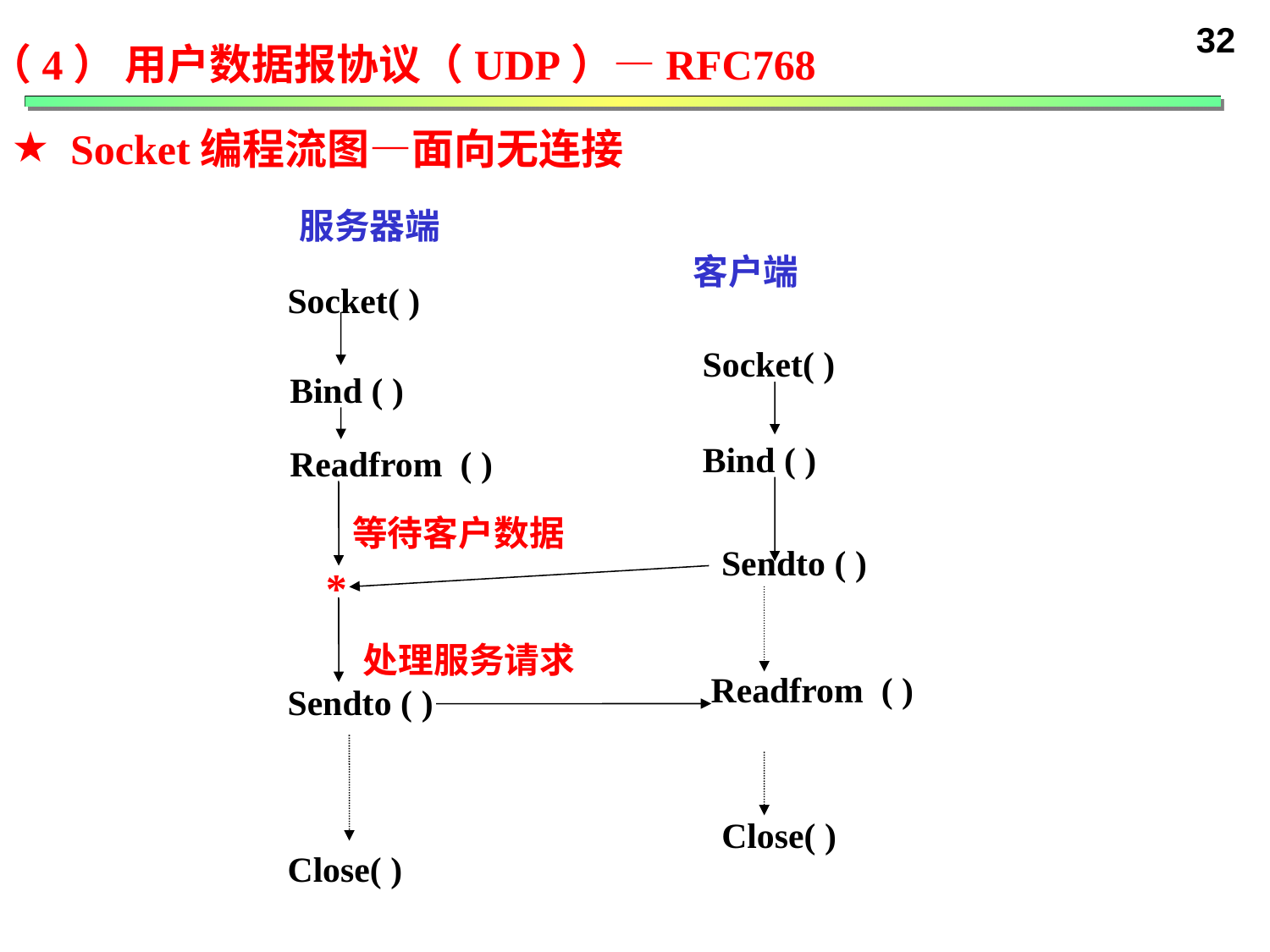

32
（4） 用户数据报协议（UDP）—RFC768

  Socket编程流图—面向无连接
服务器端
客户端
Socket( )

Socket( )
Bind ( )

Bind ( )
Readfrom  ( )

等待客户数据
Sendto ( )
*

处理服务请求
Readfrom  ( )
Sendto ( )

Close( )
Close( )